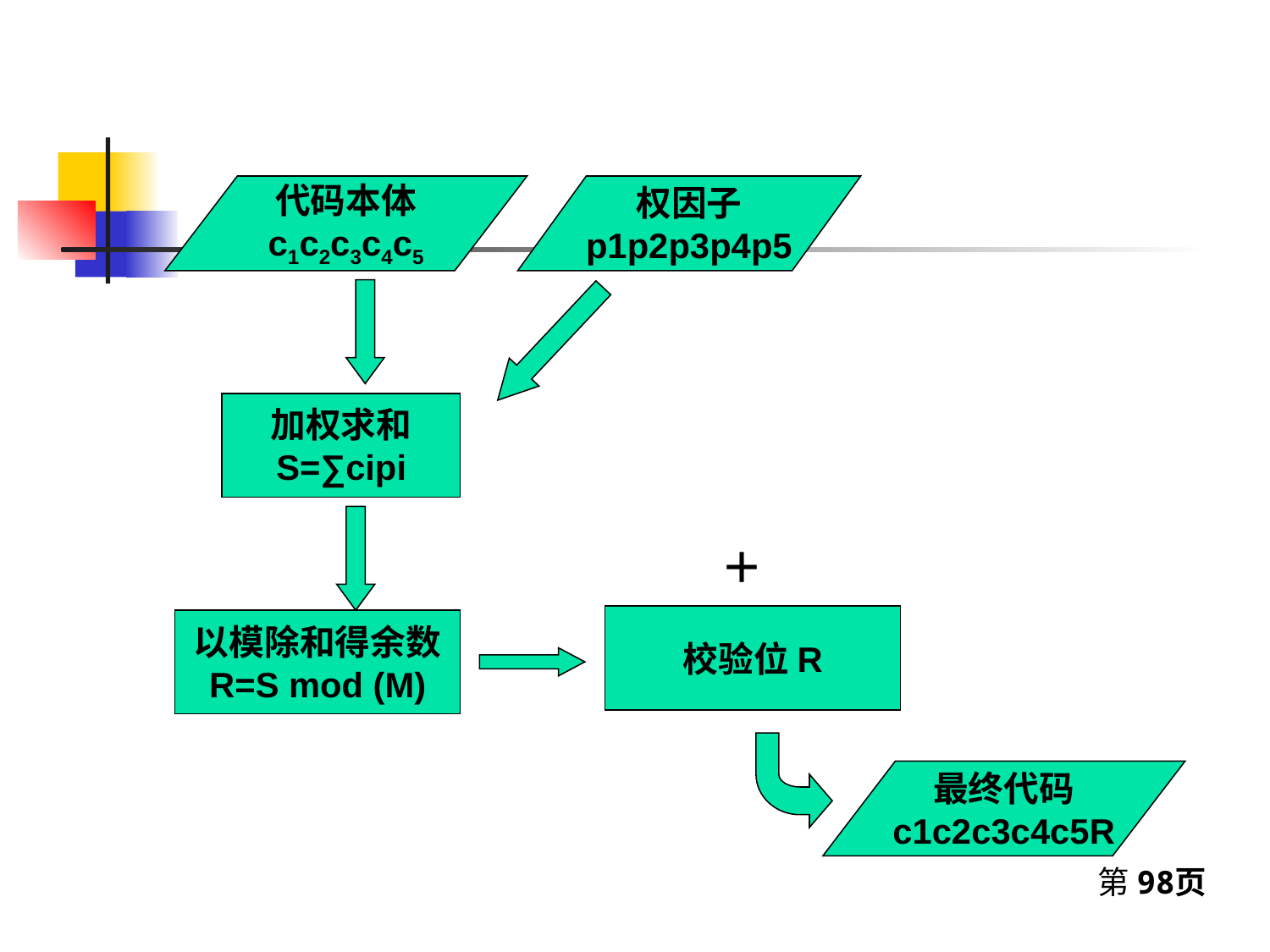

代码本体
c1c2c3c4c5
权因子
p1p2p3p4p5

加权求和
S=∑cipi

＋
校验位R
以模除和得余数
R=S mod (M)

最终代码
c1c2c3c4c5R